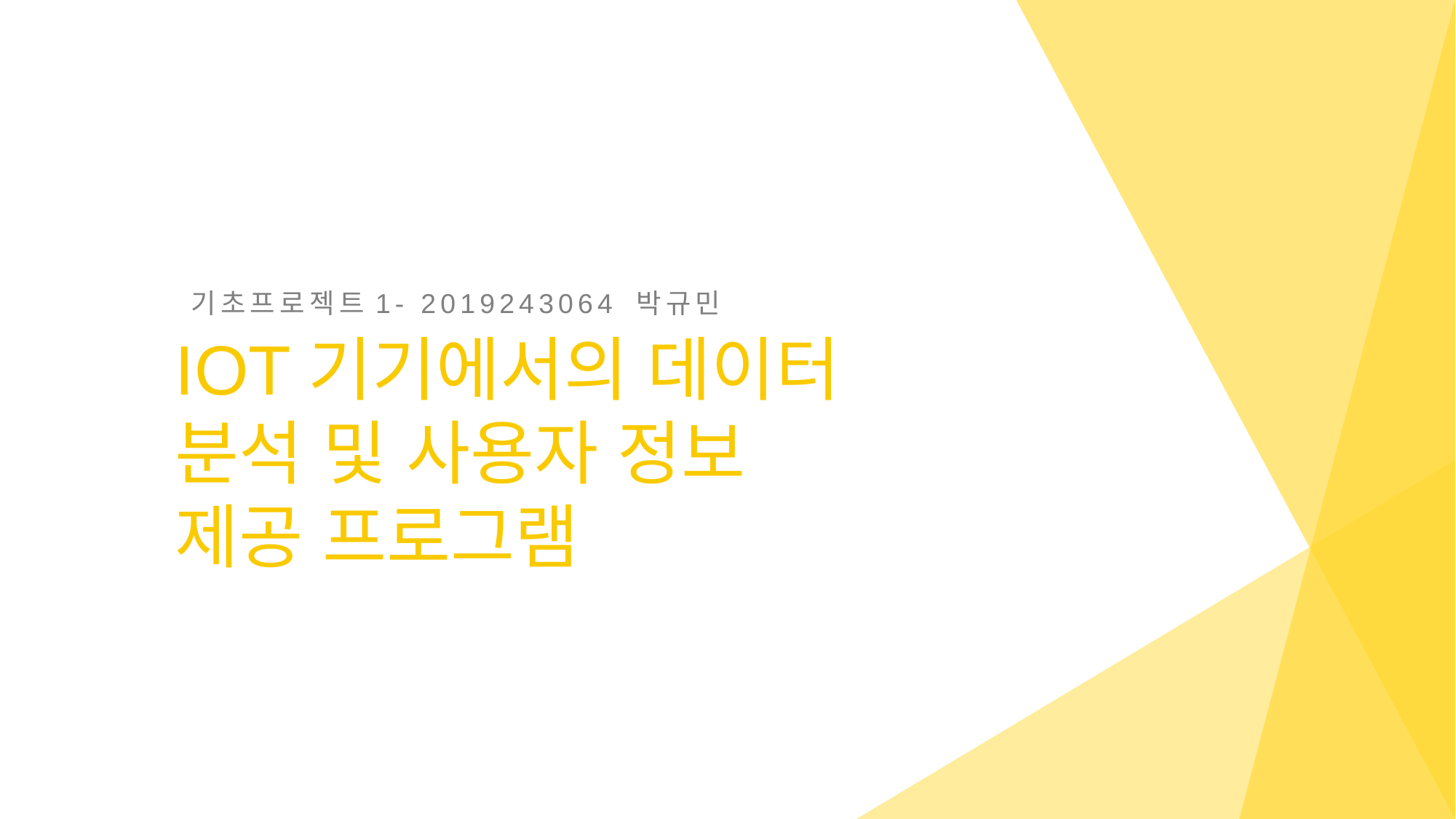

기초프로젝트1- 2019243064 박규민
IOT기기에서의 데이터 분석 및 사용자 정보
제공 프로그램